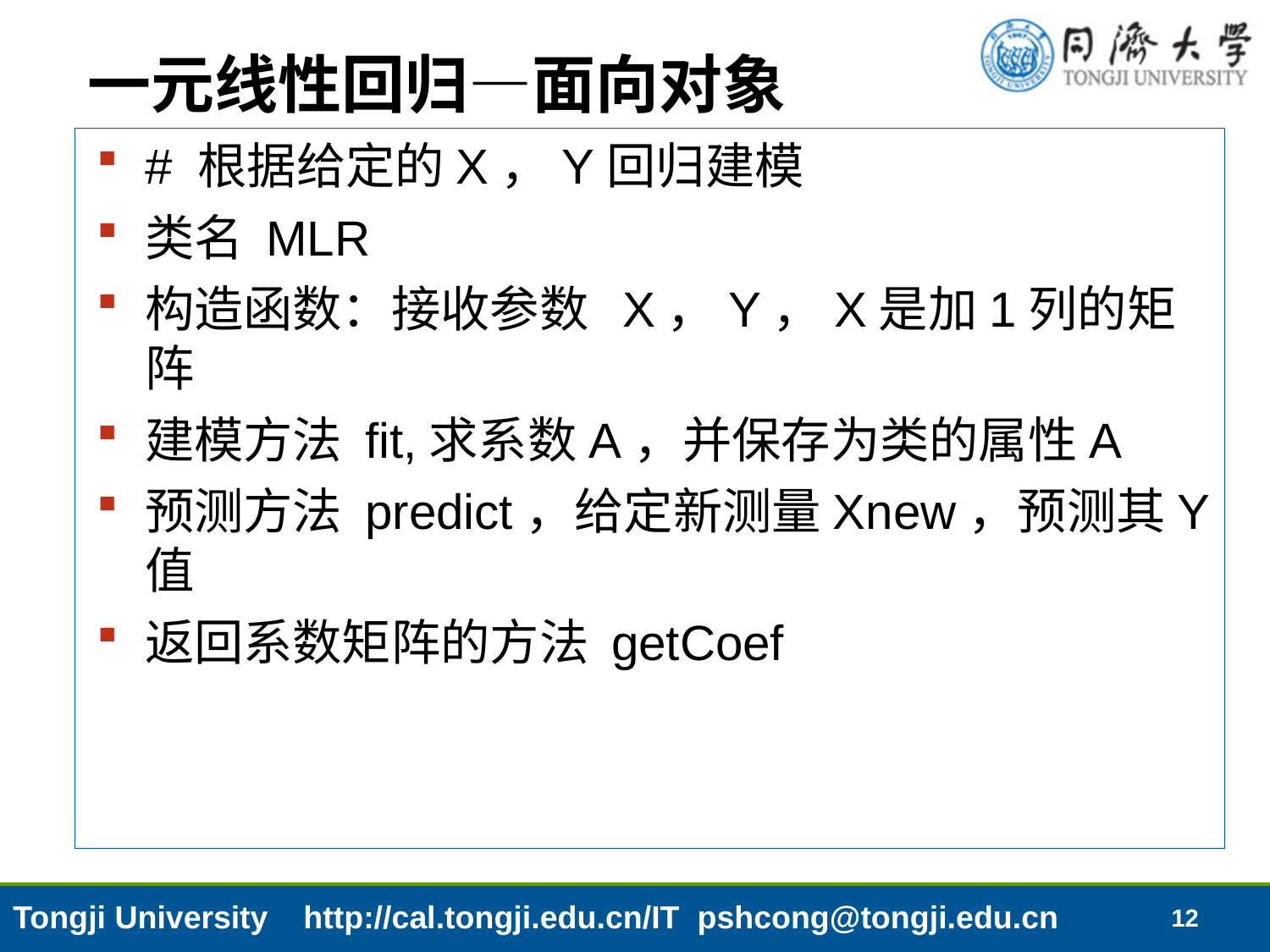

# 一元线性回归—面向对象
# 根据给定的X，Y回归建模
类名 MLR
构造函数：接收参数  X，Y，X是加1列的矩阵
建模方法 fit,求系数A，并保存为类的属性A
预测方法 predict，给定新测量Xnew，预测其Y值
返回系数矩阵的方法 getCoef